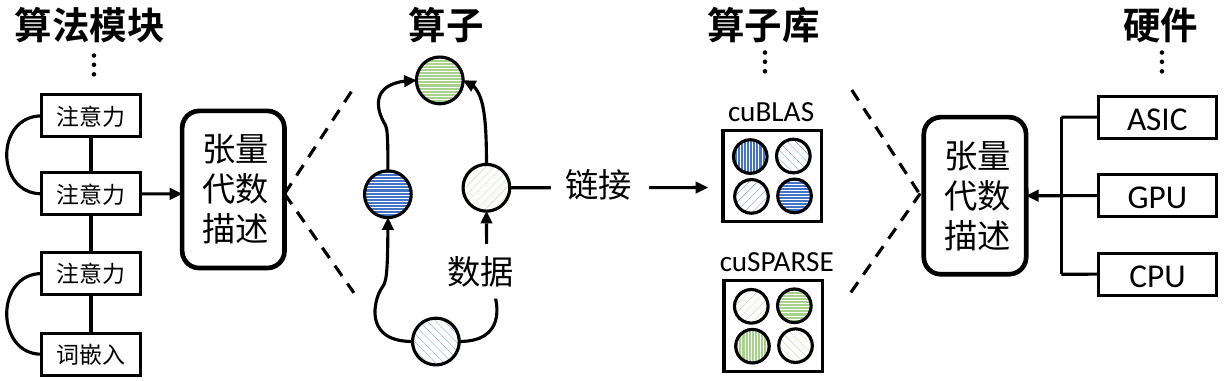

算子
算子库
硬件
算法模块
…
…
…

cuBLAS
注意力
ASIC

张量代数描述
张量代数描述

链接

注意力
GPU

cuSPARSE
数据
注意力
CPU

词嵌入